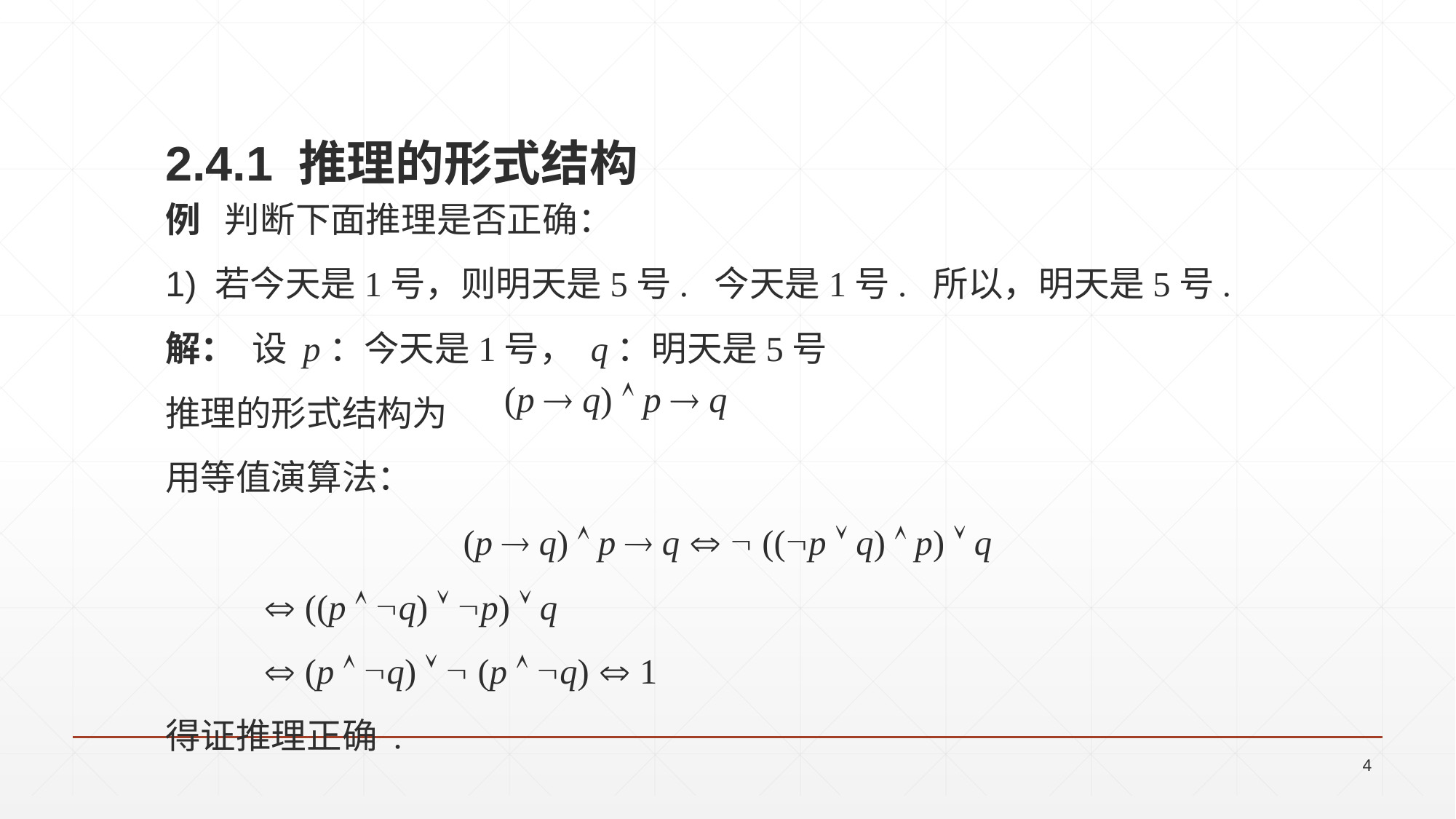

2.4.1 推理的形式结构
例   判断下面推理是否正确：
1) 若今天是1号，则明天是5号.  今天是1号.  所以，明天是5号.
解：  设 p：今天是1号， q：明天是5号
推理的形式结构为
用等值演算法：
(p → q) ∧ p → q ⇔ ¬ ((¬p ∨ q) ∧ p) ∨ q
					        ⇔ ((p ∧ ¬q) ∨ ¬p) ∨ q
					        ⇔ (p ∧ ¬q) ∨ ¬ (p ∧ ¬q) ⇔ 1
得证推理正确 .
(p → q) ∧ p → q
4